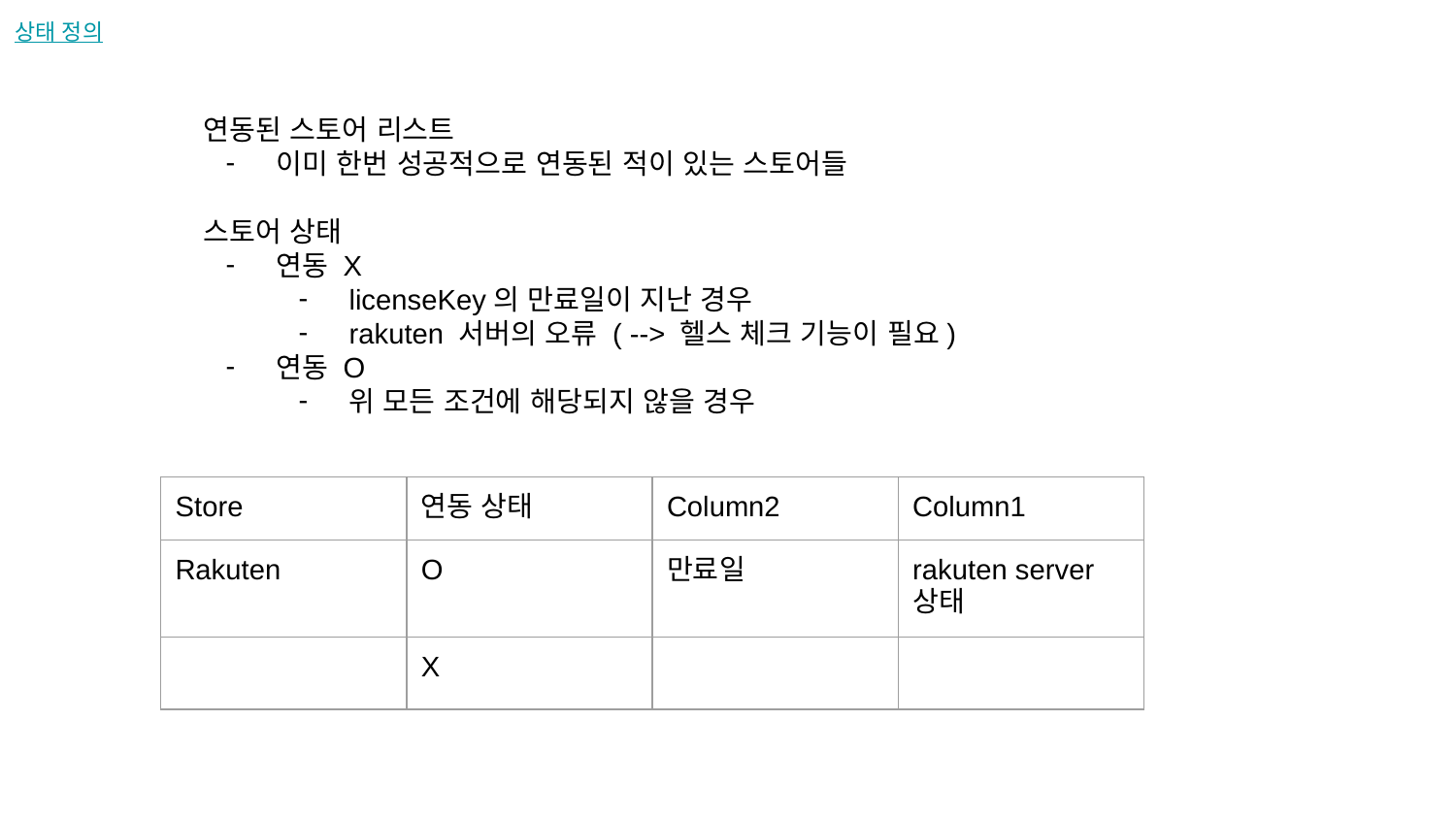

상태 정의
연동된 스토어 리스트
이미 한번 성공적으로 연동된 적이 있는 스토어들

스토어 상태
연동 X
licenseKey의 만료일이 지난 경우
rakuten 서버의 오류 ( --> 헬스 체크 기능이 필요)
연동 O
위 모든 조건에 해당되지 않을 경우
| Store | 연동 상태 | Column2 | Column1 |
| --- | --- | --- | --- |
| Rakuten | O | 만료일 | rakuten server 상태 |
|  | X |  |  |